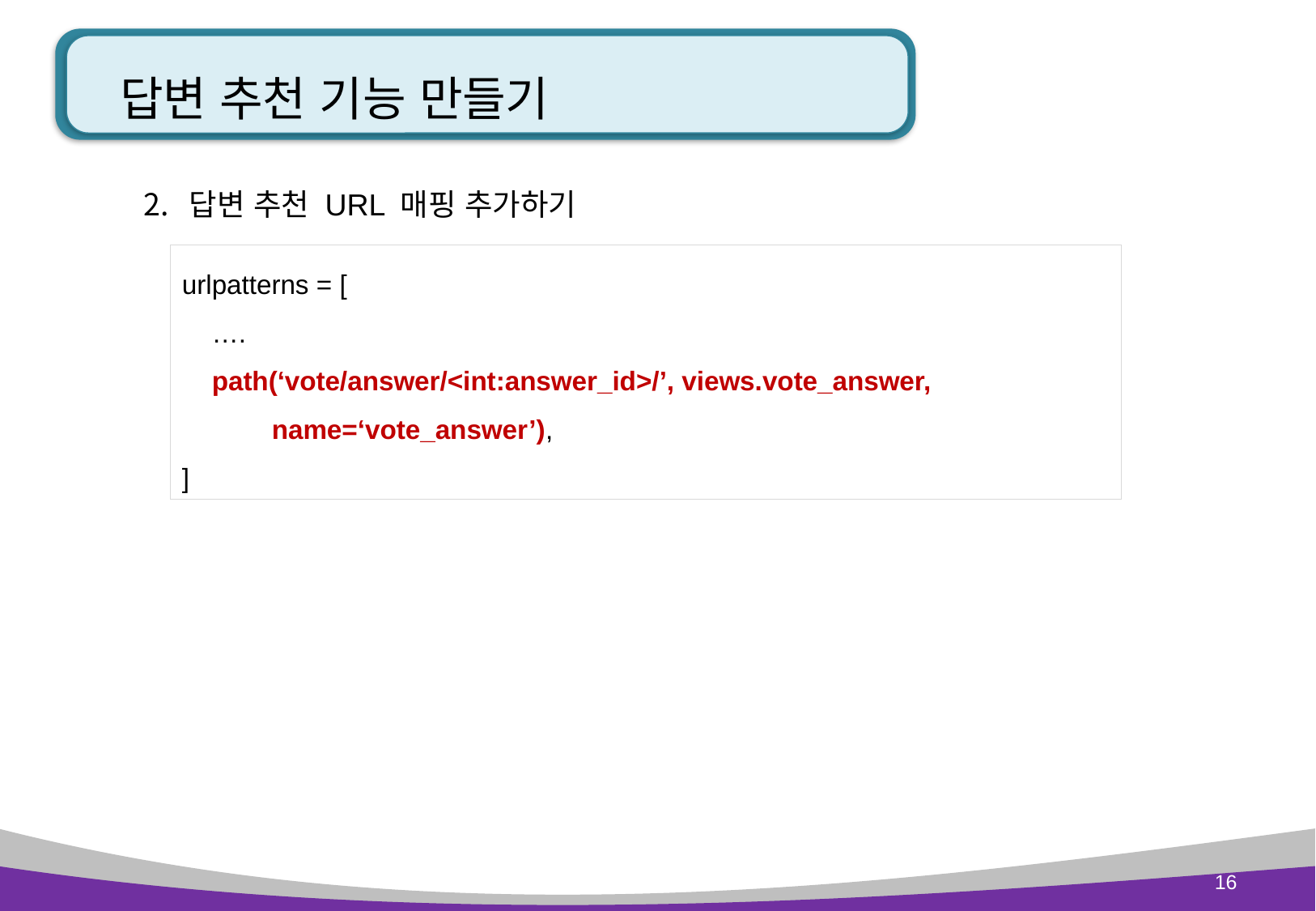

# 답변 추천 기능 만들기
답변 추천 URL 매핑 추가하기
urlpatterns = [
    ….
    path(‘vote/answer/<int:answer_id>/’, views.vote_answer,
            name=‘vote_answer’),
]
16